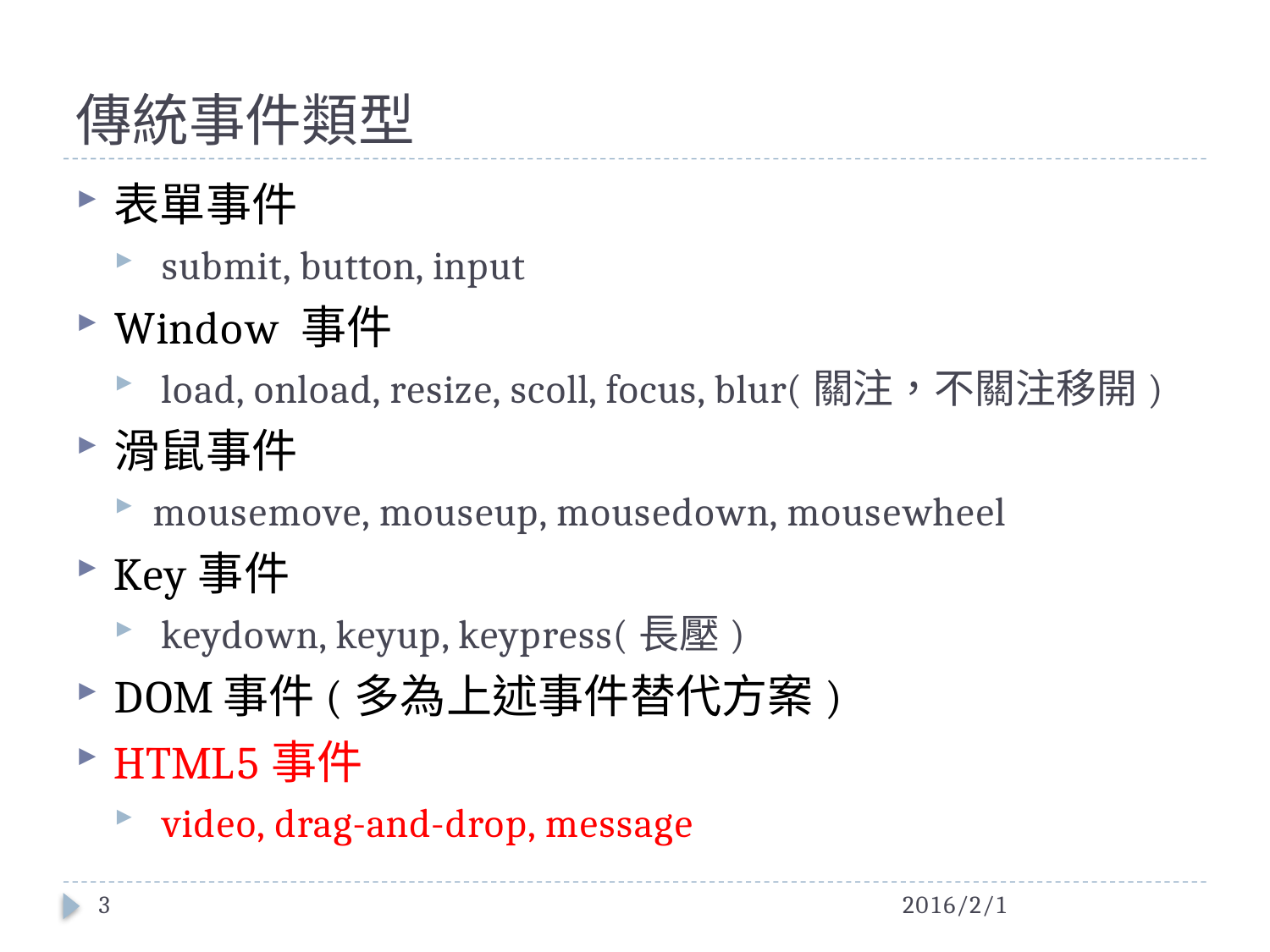

# 傳統事件類型
表單事件
 submit, button, input
Window 事件
 load, onload, resize, scoll, focus, blur(關注，不關注移開)
滑鼠事件
mousemove, mouseup, mousedown, mousewheel
Key事件
 keydown, keyup, keypress(長壓)
DOM事件(多為上述事件替代方案)
HTML5事件
 video, drag-and-drop, message
3
2016/2/1